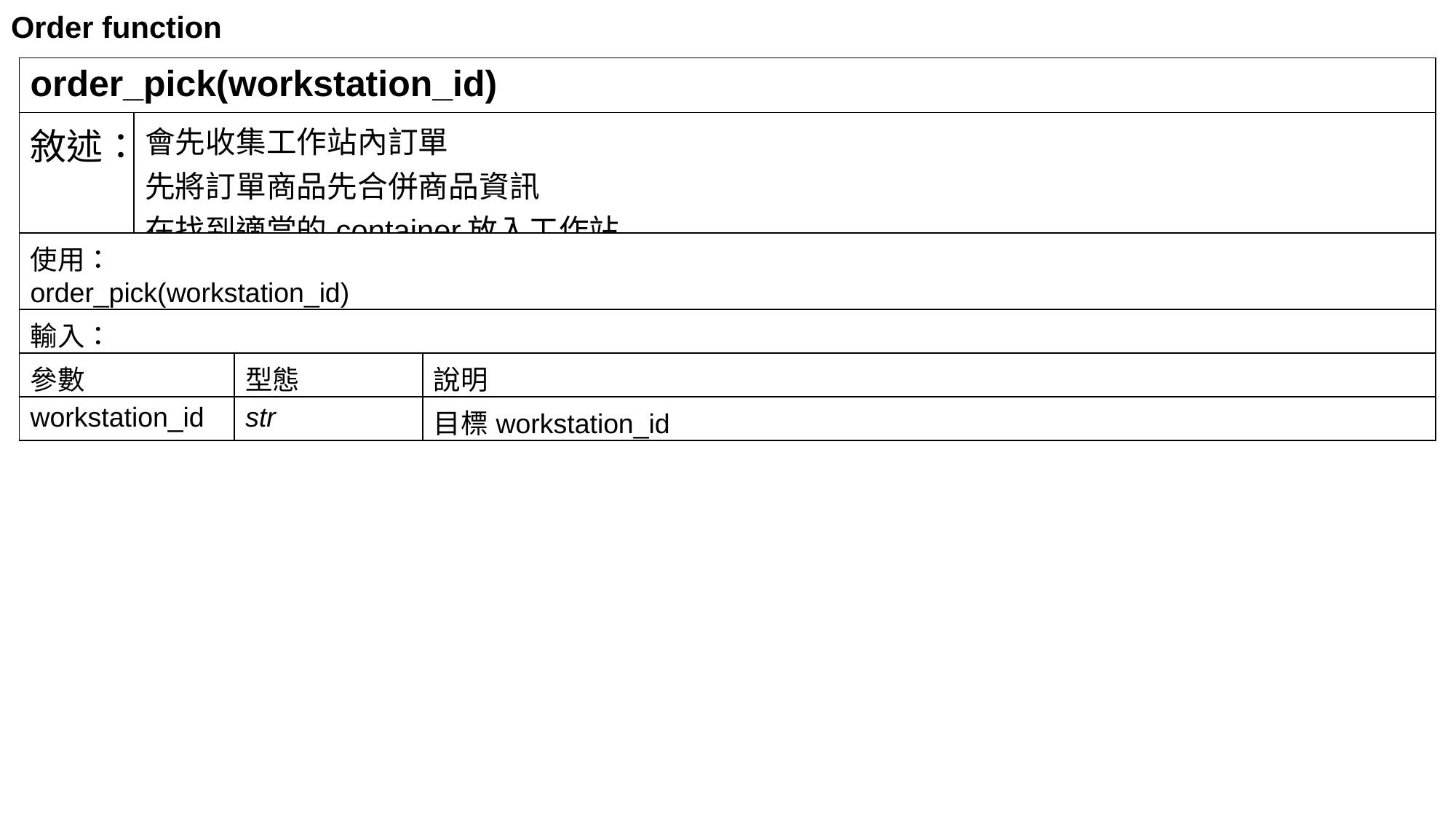

# Order function
| ﻿order\_pick(workstation\_id) |  |  |  |
| --- | --- | --- | --- |
| 敘述： | 會先收集工作站內訂單 先將訂單商品先合併商品資訊 在找到適當的container放入工作站 |  |  |
| 使用： order\_pick(workstation\_id) |  |  |  |
| 輸入： |  |  |  |
| 參數 |  | 型態 | 說明 |
| ﻿﻿workstation\_id |  | str | 目標workstation\_id |
﻿